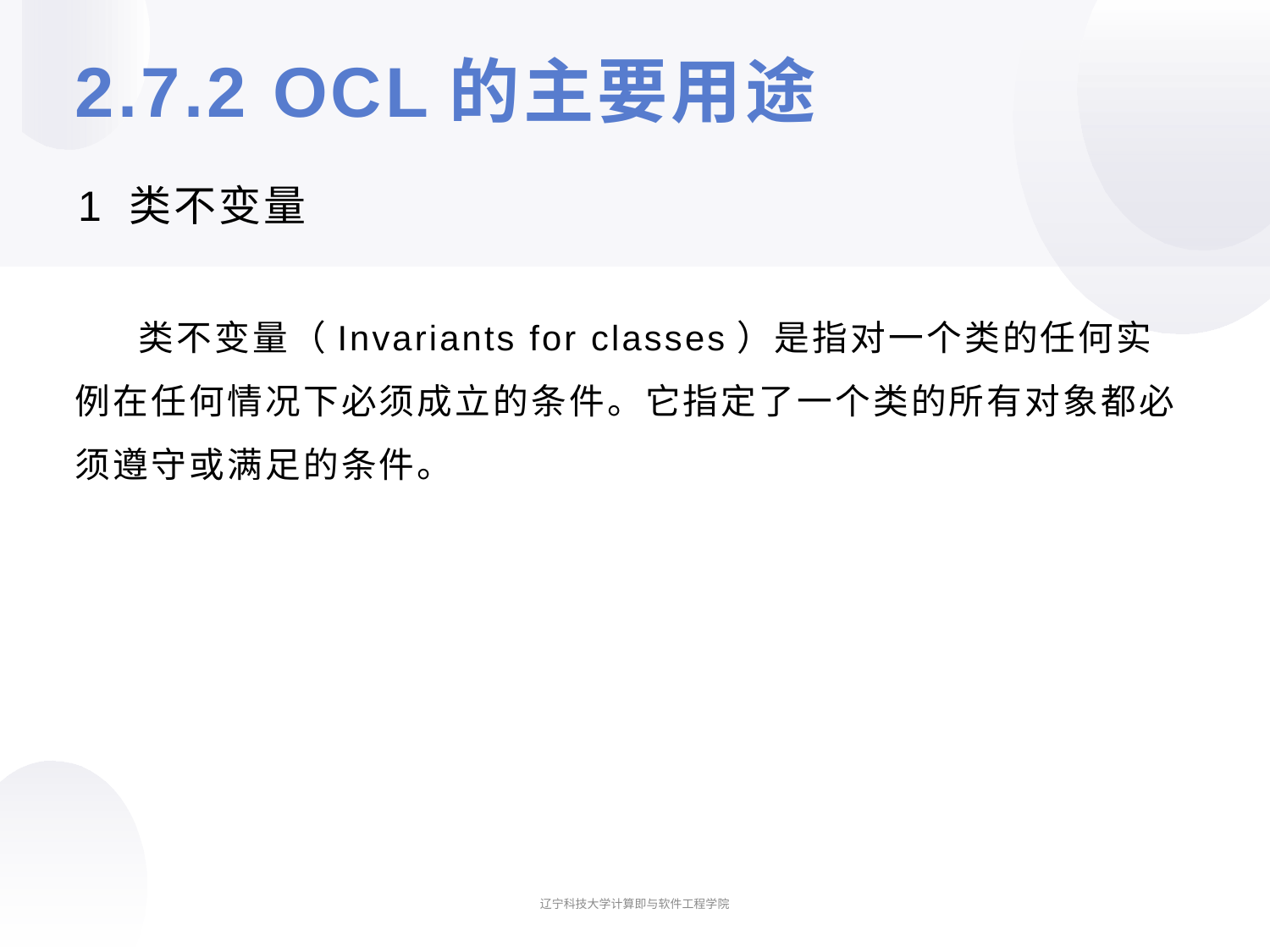

# 2.7.2 OCL的主要用途
1 类不变量

类不变量（Invariants for classes）是指对一个类的任何实例在任何情况下必须成立的条件。它指定了一个类的所有对象都必须遵守或满足的条件。

辽宁科技大学计算即与软件工程学院
114